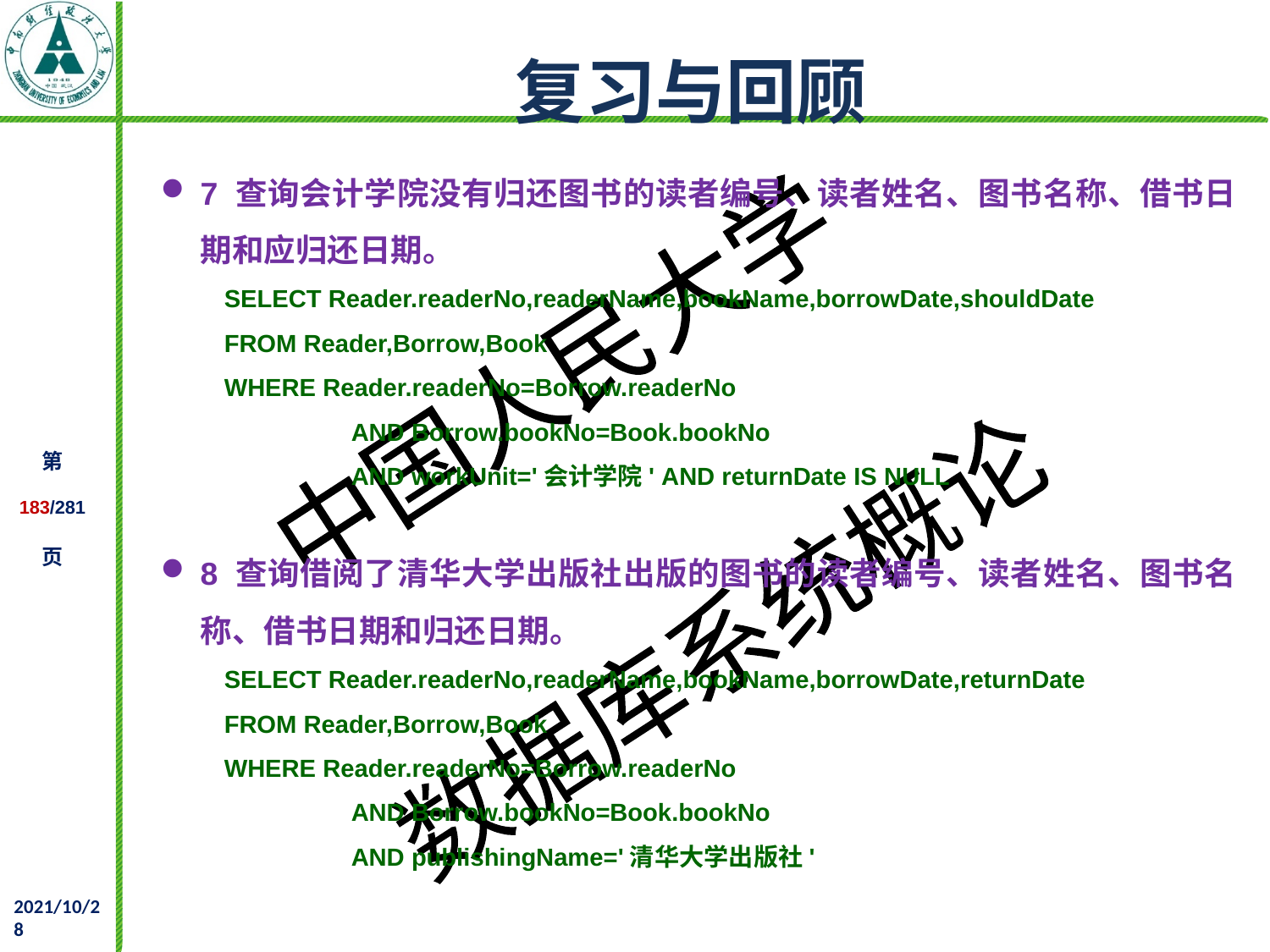

# 复习与回顾
7 查询会计学院没有归还图书的读者编号、读者姓名、图书名称、借书日期和应归还日期。
SELECT Reader.readerNo,readerName,bookName,borrowDate,shouldDate
FROM Reader,Borrow,Book
WHERE Reader.readerNo=Borrow.readerNo
	AND Borrow.bookNo=Book.bookNo
	AND workUnit='会计学院' AND returnDate IS NULL

8 查询借阅了清华大学出版社出版的图书的读者编号、读者姓名、图书名称、借书日期和归还日期。
SELECT Reader.readerNo,readerName,bookName,borrowDate,returnDate
FROM Reader,Borrow,Book
WHERE Reader.readerNo=Borrow.readerNo
	AND Borrow.bookNo=Book.bookNo
	AND publishingName='清华大学出版社'
2021/10/28